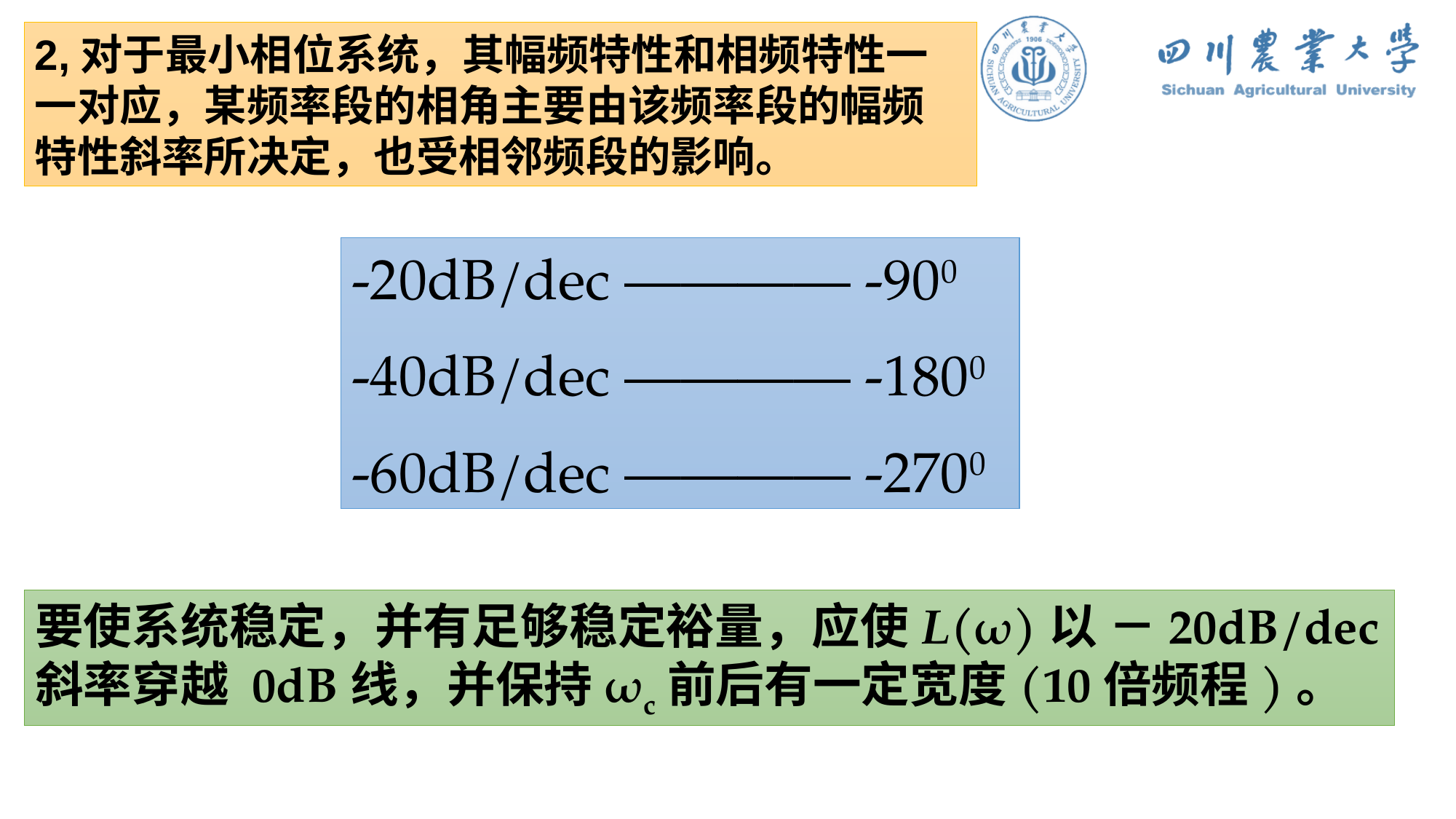

2,对于最小相位系统，其幅频特性和相频特性一一对应，某频率段的相角主要由该频率段的幅频特性斜率所决定，也受相邻频段的影响。
-20dB/dec ———— -900
-40dB/dec ———— -1800
-60dB/dec ———— -2700
要使系统稳定，并有足够稳定裕量，应使L(ω)以 －20dB/dec斜率穿越 0dB线，并保持ωc前后有一定宽度(10倍频程)。